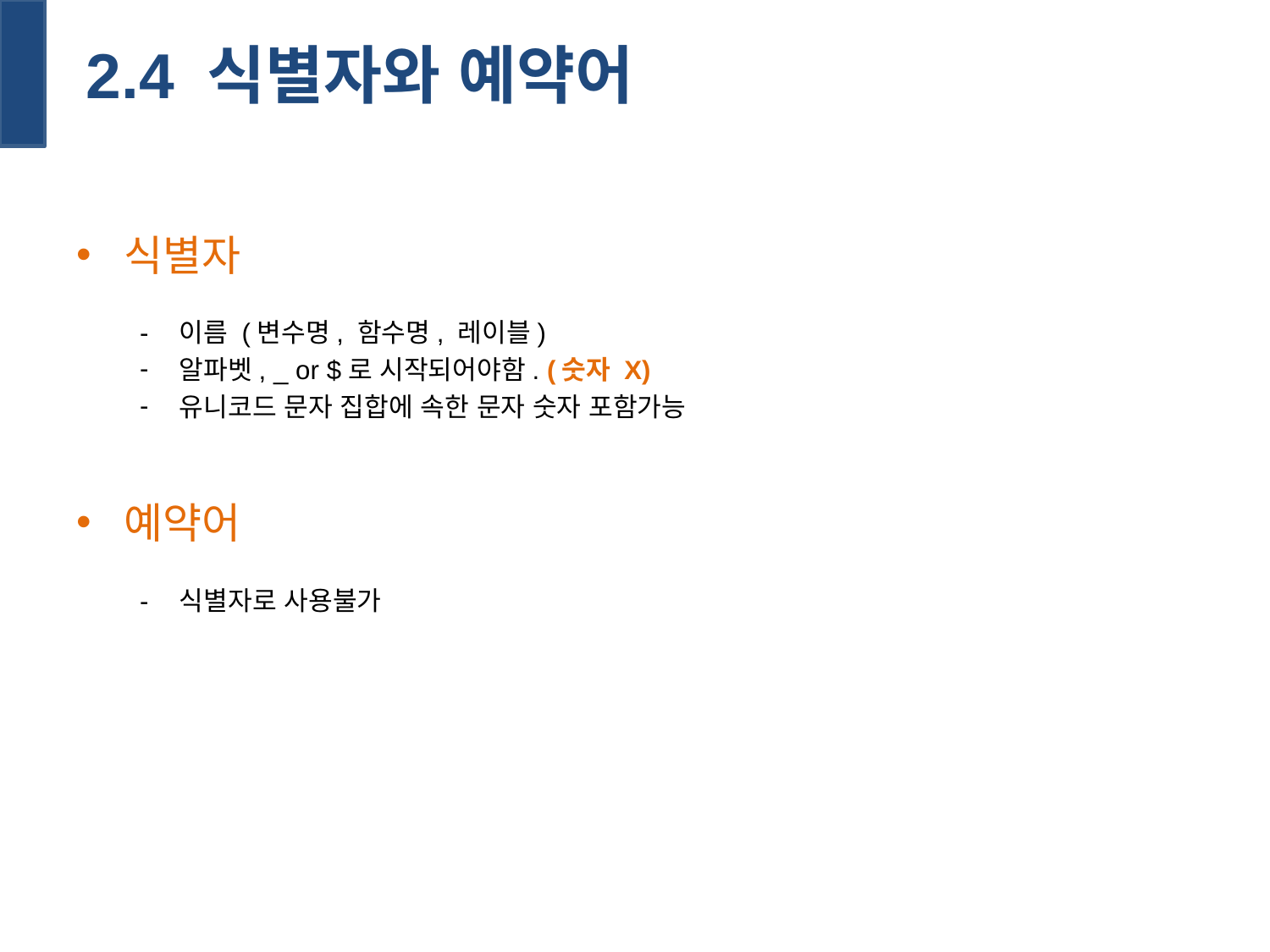

ㅊ
2.4 식별자와 예약어
식별자
- 	이름 (변수명, 함수명, 레이블)
알파벳, _ or $로 시작되어야함. (숫자 X)
유니코드 문자 집합에 속한 문자 숫자 포함가능

예약어
- 	식별자로 사용불가